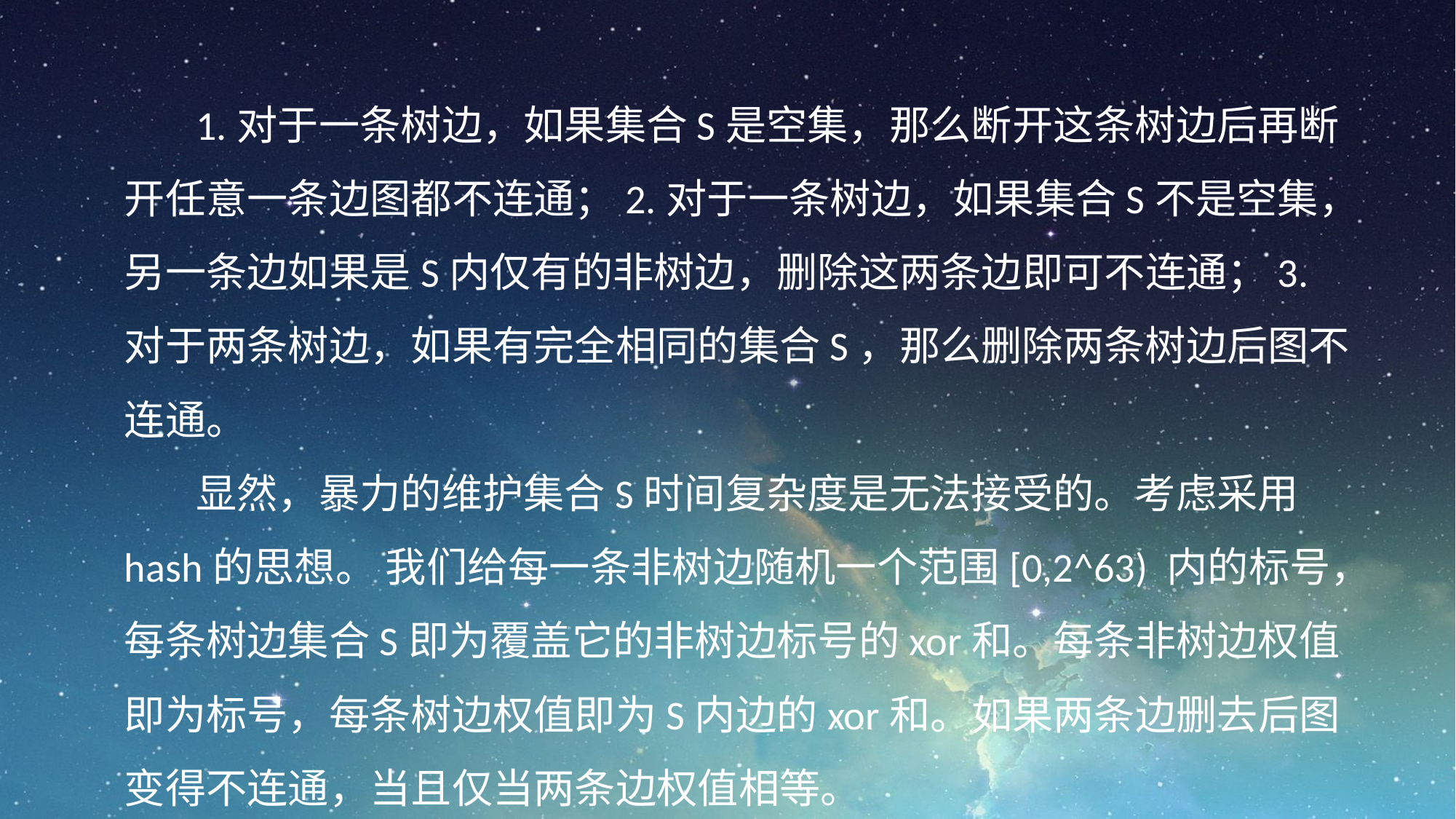

1.对于一条树边，如果集合S是空集，那么断开这条树边后再断开任意一条边图都不连通；2.对于一条树边，如果集合S不是空集，另一条边如果是S内仅有的非树边，删除这两条边即可不连通；3.对于两条树边，如果有完全相同的集合S，那么删除两条树边后图不连通。
显然，暴力的维护集合S时间复杂度是无法接受的。考虑采用hash的思想。 我们给每一条非树边随机一个范围[0,2^63) 内的标号，每条树边集合S即为覆盖它的非树边标号的xor和。每条非树边权值即为标号，每条树边权值即为S内边的xor和。如果两条边删去后图变得不连通，当且仅当两条边权值相等。